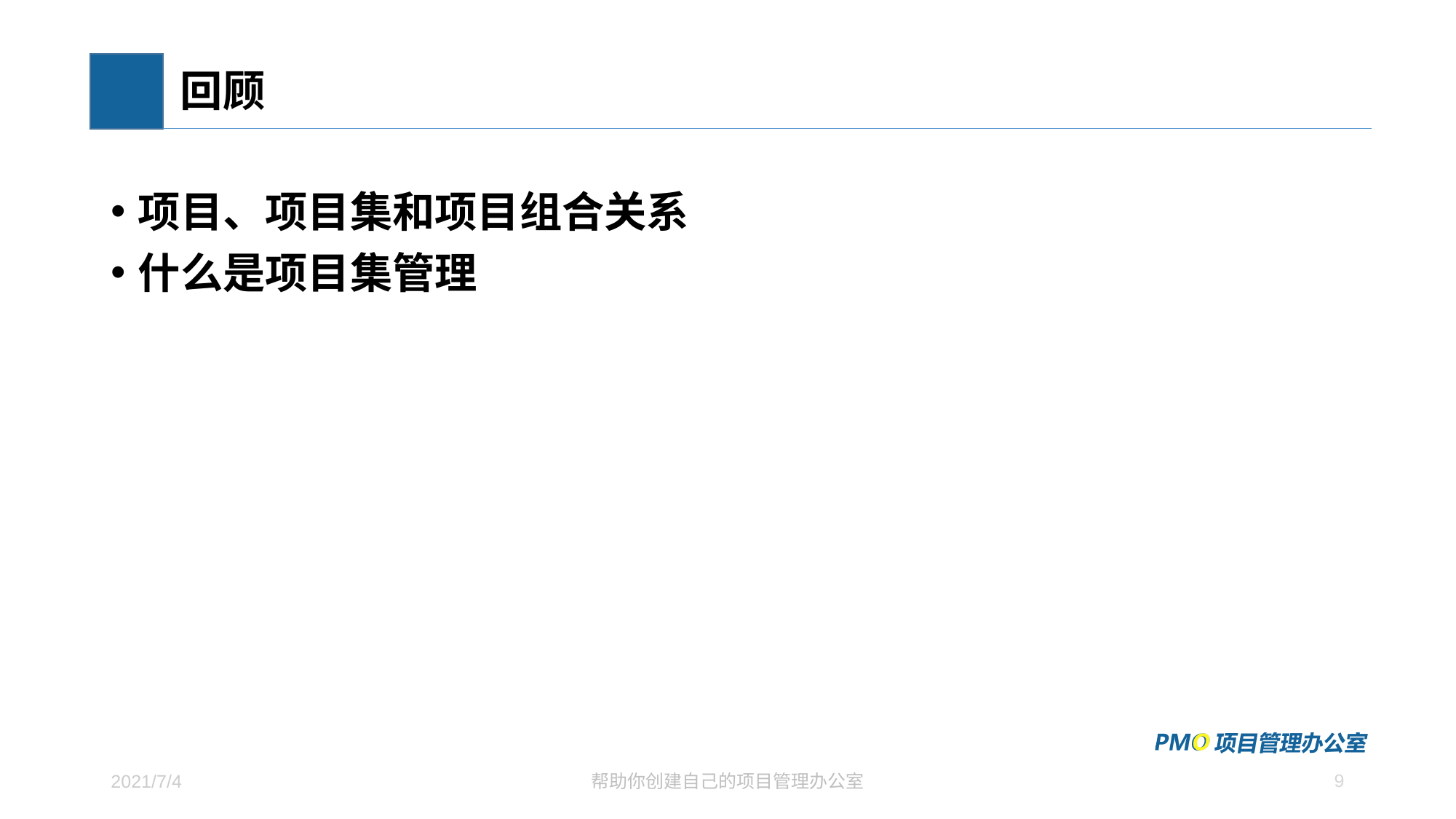

# 回顾
项目、项目集和项目组合关系
什么是项目集管理
9
2021/7/4
帮助你创建自己的项目管理办公室